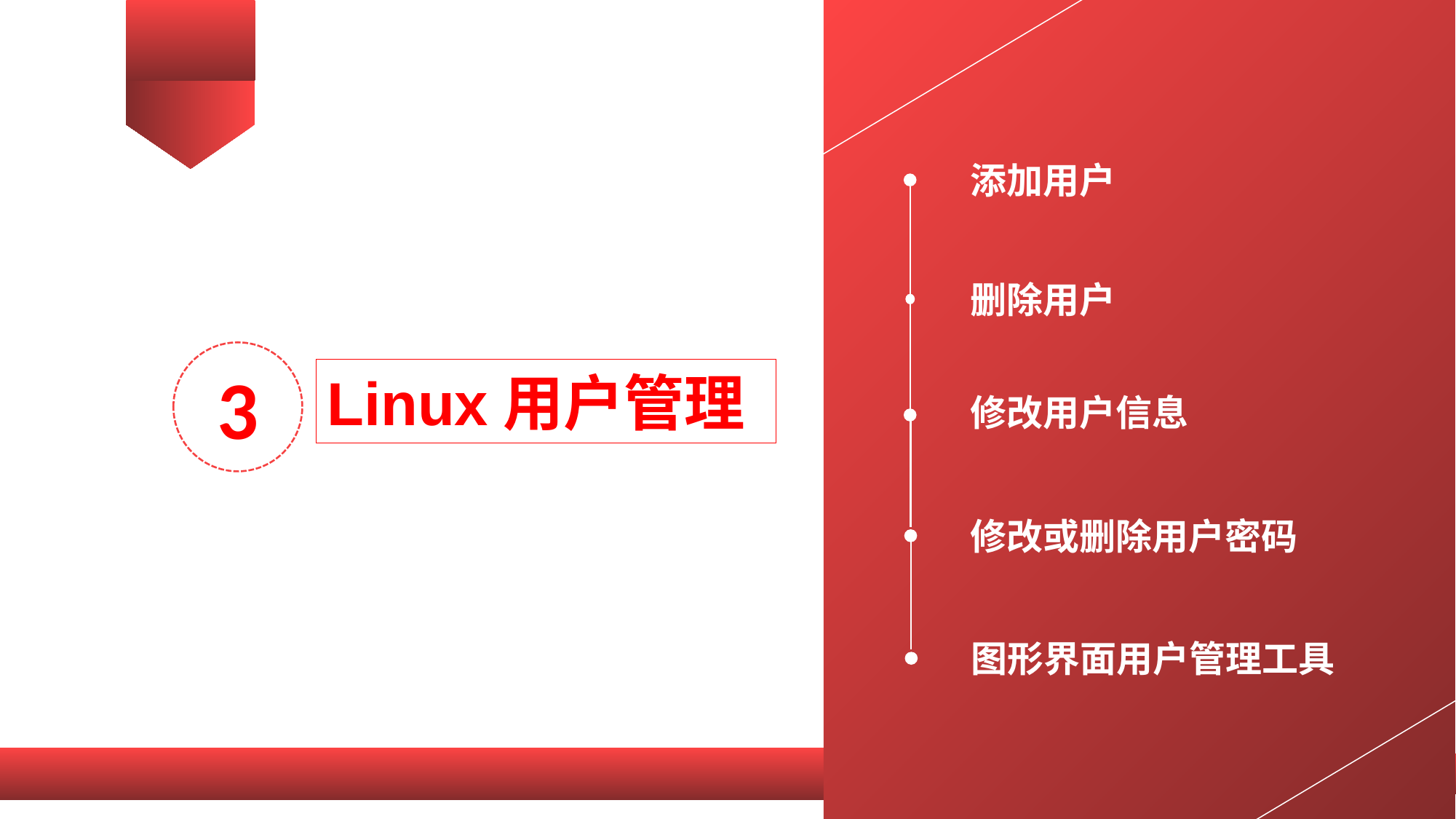

添加用户

删除用户

3
Linux用户管理
修改用户信息

修改或删除用户密码

图形界面用户管理工具